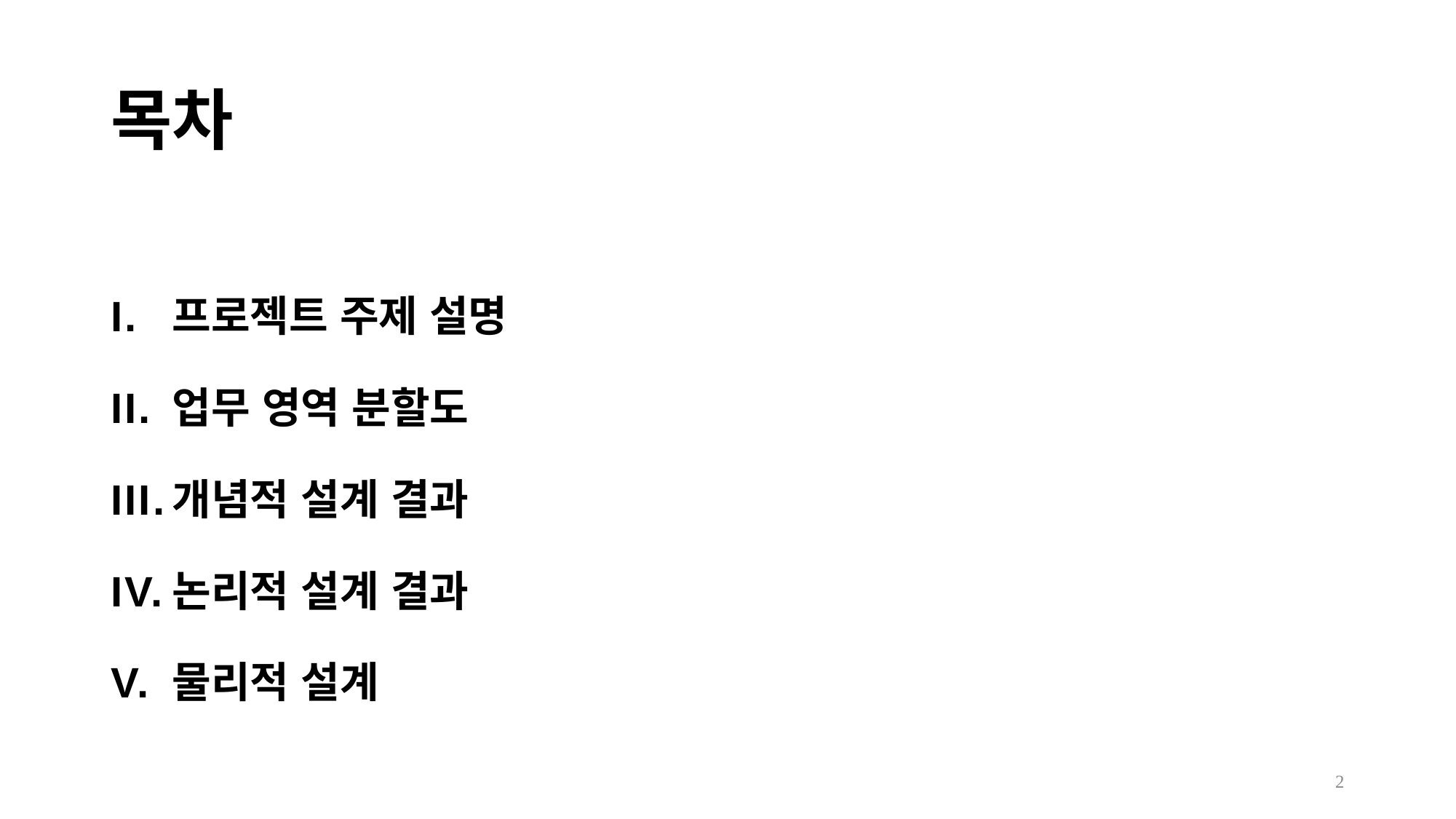

# 목차
프로젝트 주제 설명
업무 영역 분할도
개념적 설계 결과
논리적 설계 결과
물리적 설계
2